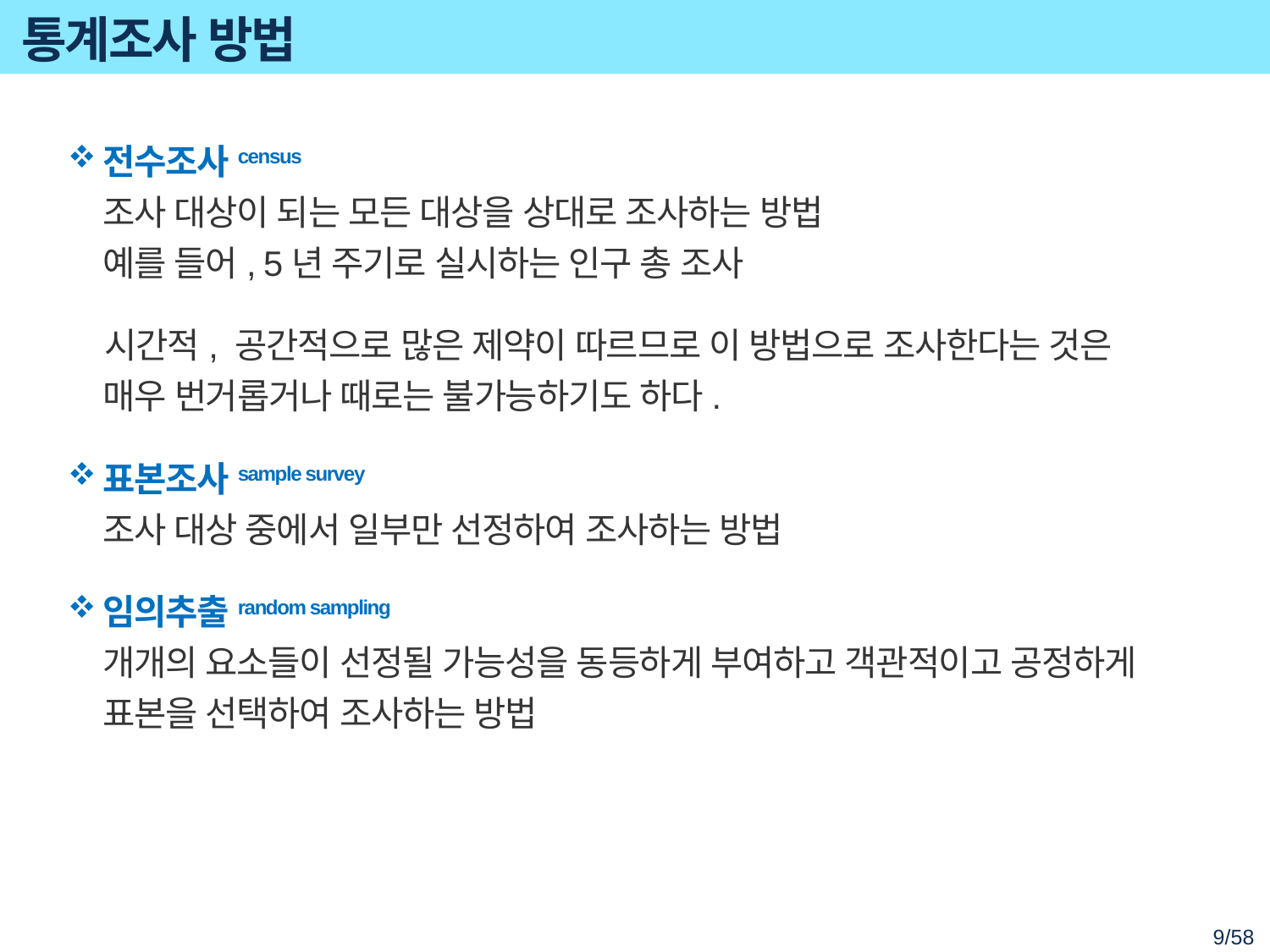

# 통계조사 방법
전수조사census
조사 대상이 되는 모든 대상을 상대로 조사하는 방법
예를 들어, 5년 주기로 실시하는 인구 총 조사
시간적, 공간적으로 많은 제약이 따르므로 이 방법으로 조사한다는 것은 매우 번거롭거나 때로는 불가능하기도 하다.
표본조사sample survey
조사 대상 중에서 일부만 선정하여 조사하는 방법
임의추출random sampling
개개의 요소들이 선정될 가능성을 동등하게 부여하고 객관적이고 공정하게 표본을 선택하여 조사하는 방법